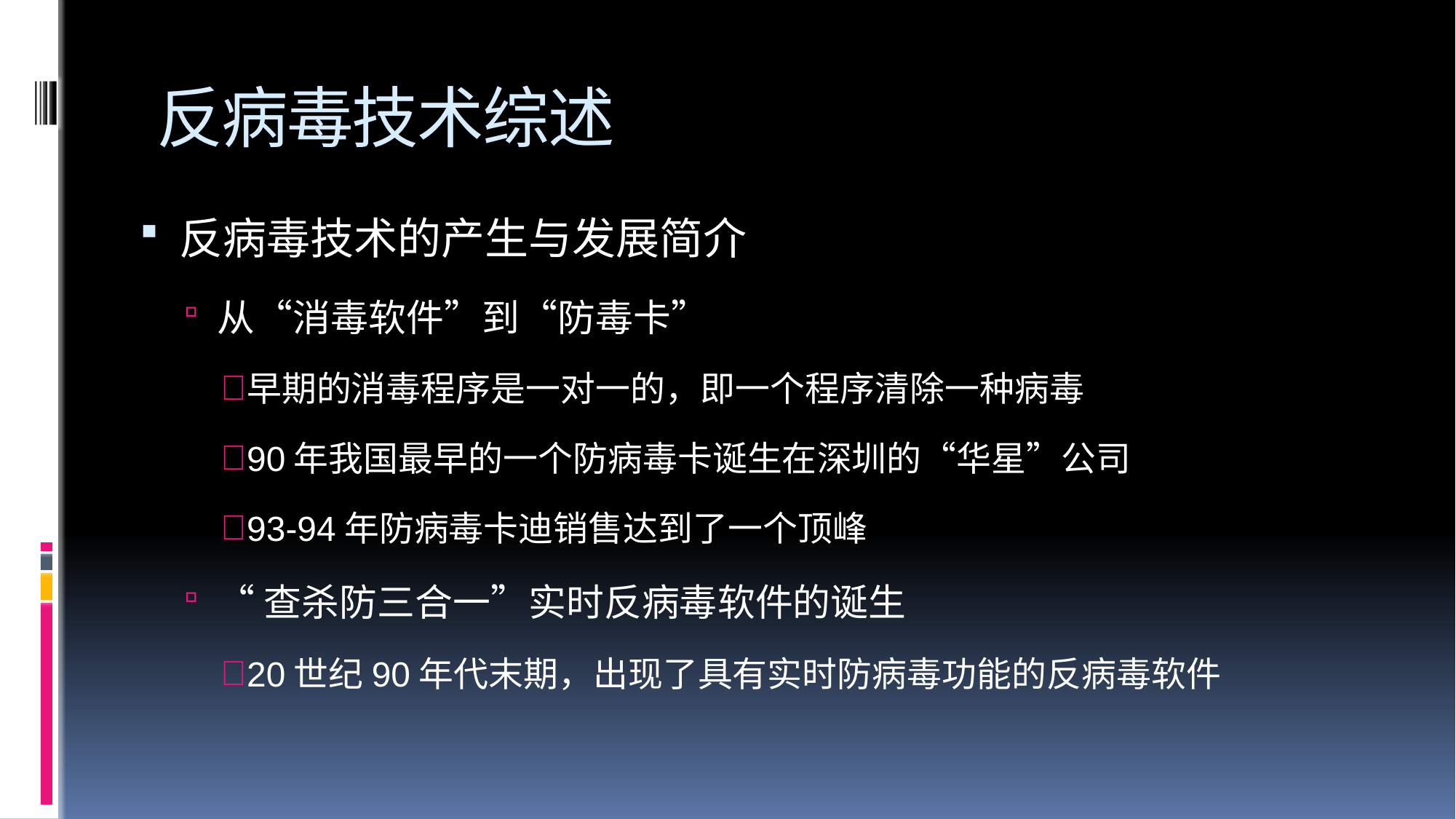

# 反病毒技术综述
反病毒技术的产生与发展简介
从“消毒软件”到“防毒卡”
早期的消毒程序是一对一的，即一个程序清除一种病毒
90年我国最早的一个防病毒卡诞生在深圳的“华星”公司
93-94年防病毒卡迪销售达到了一个顶峰
“查杀防三合一”实时反病毒软件的诞生
20世纪90年代末期，出现了具有实时防病毒功能的反病毒软件